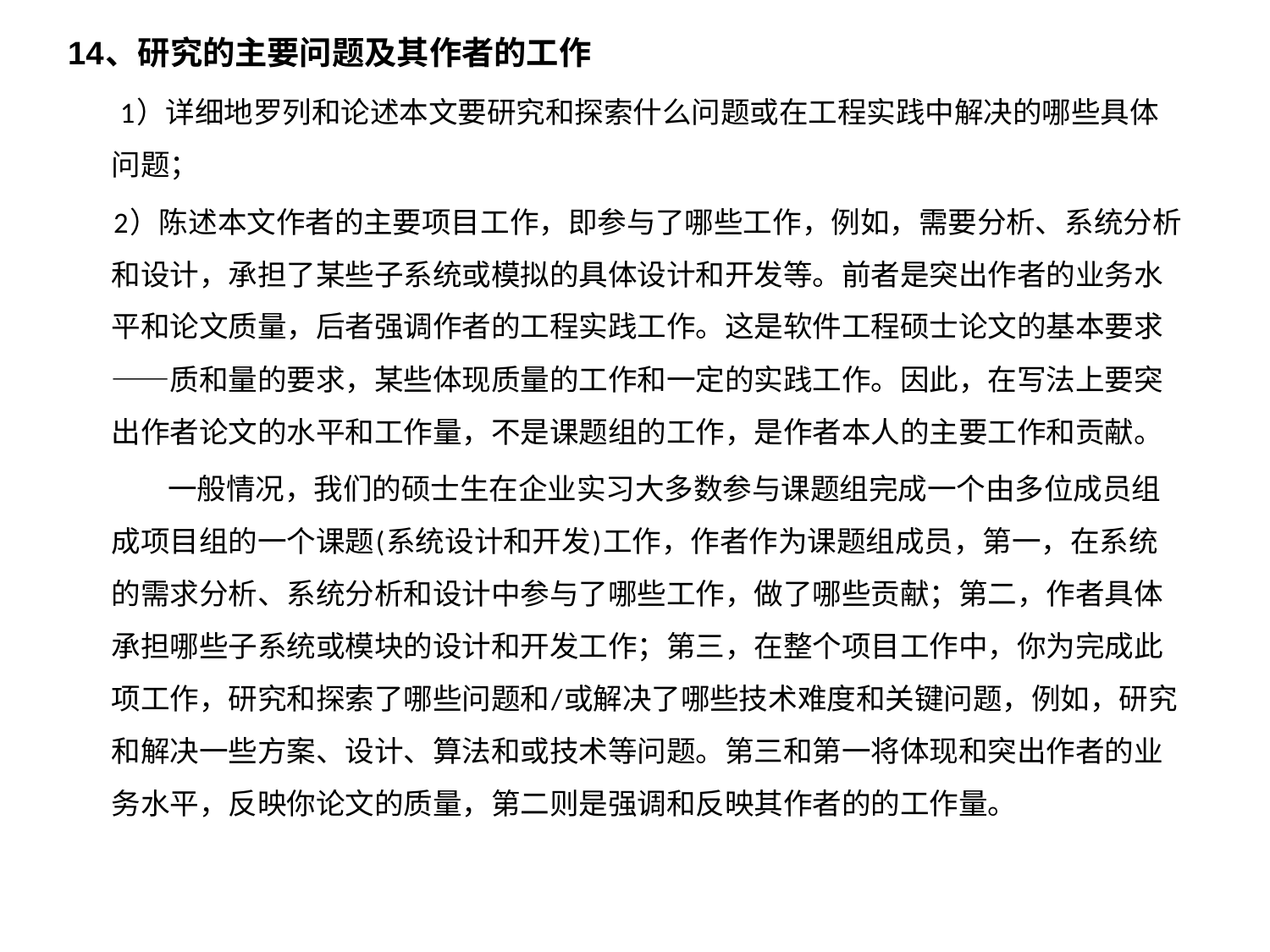

14、研究的主要问题及其作者的工作
        1）详细地罗列和论述本文要研究和探索什么问题或在工程实践中解决的哪些具体问题；
       2）陈述本文作者的主要项目工作，即参与了哪些工作，例如，需要分析、系统分析和设计，承担了某些子系统或模拟的具体设计和开发等。前者是突出作者的业务水平和论文质量，后者强调作者的工程实践工作。这是软件工程硕士论文的基本要求——质和量的要求，某些体现质量的工作和一定的实践工作。因此，在写法上要突出作者论文的水平和工作量，不是课题组的工作，是作者本人的主要工作和贡献。
               一般情况，我们的硕士生在企业实习大多数参与课题组完成一个由多位成员组成项目组的一个课题(系统设计和开发)工作，作者作为课题组成员，第一，在系统的需求分析、系统分析和设计中参与了哪些工作，做了哪些贡献；第二，作者具体承担哪些子系统或模块的设计和开发工作；第三，在整个项目工作中，你为完成此项工作，研究和探索了哪些问题和/或解决了哪些技术难度和关键问题，例如，研究和解决一些方案、设计、算法和或技术等问题。第三和第一将体现和突出作者的业务水平，反映你论文的质量，第二则是强调和反映其作者的的工作量。